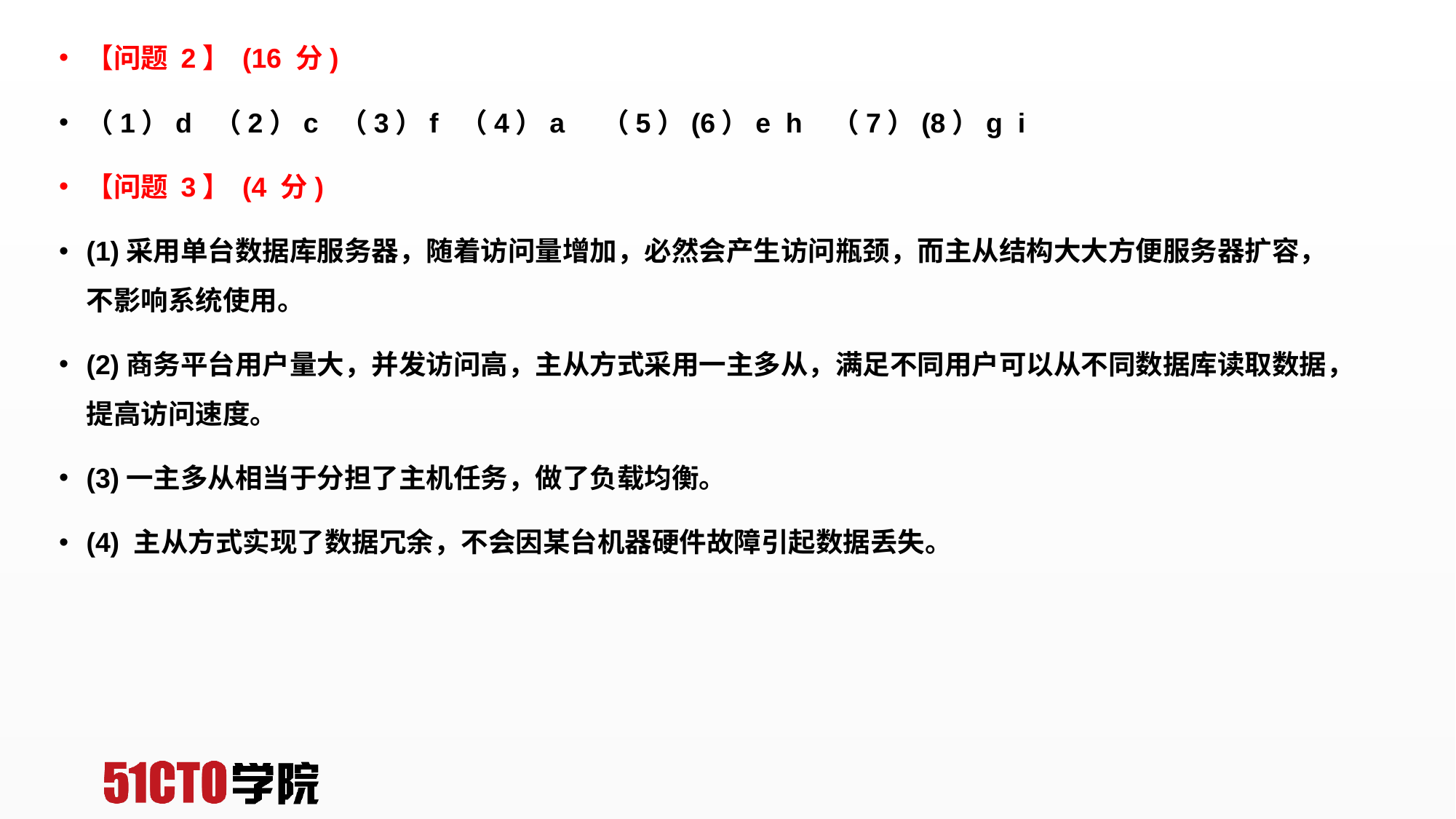

【问题 2】 (16 分)
（1）d  （2）c  （3）f  （4）a    （5）(6）e  h   （7）(8）g  i
【问题 3】 (4 分)
(1)采用单台数据库服务器，随着访问量增加，必然会产生访问瓶颈，而主从结构大大方便服务器扩容，不影响系统使用。
(2)商务平台用户量大，并发访问高，主从方式采用一主多从，满足不同用户可以从不同数据库读取数据，提高访问速度。
(3)一主多从相当于分担了主机任务，做了负载均衡。
(4) 主从方式实现了数据冗余，不会因某台机器硬件故障引起数据丢失。